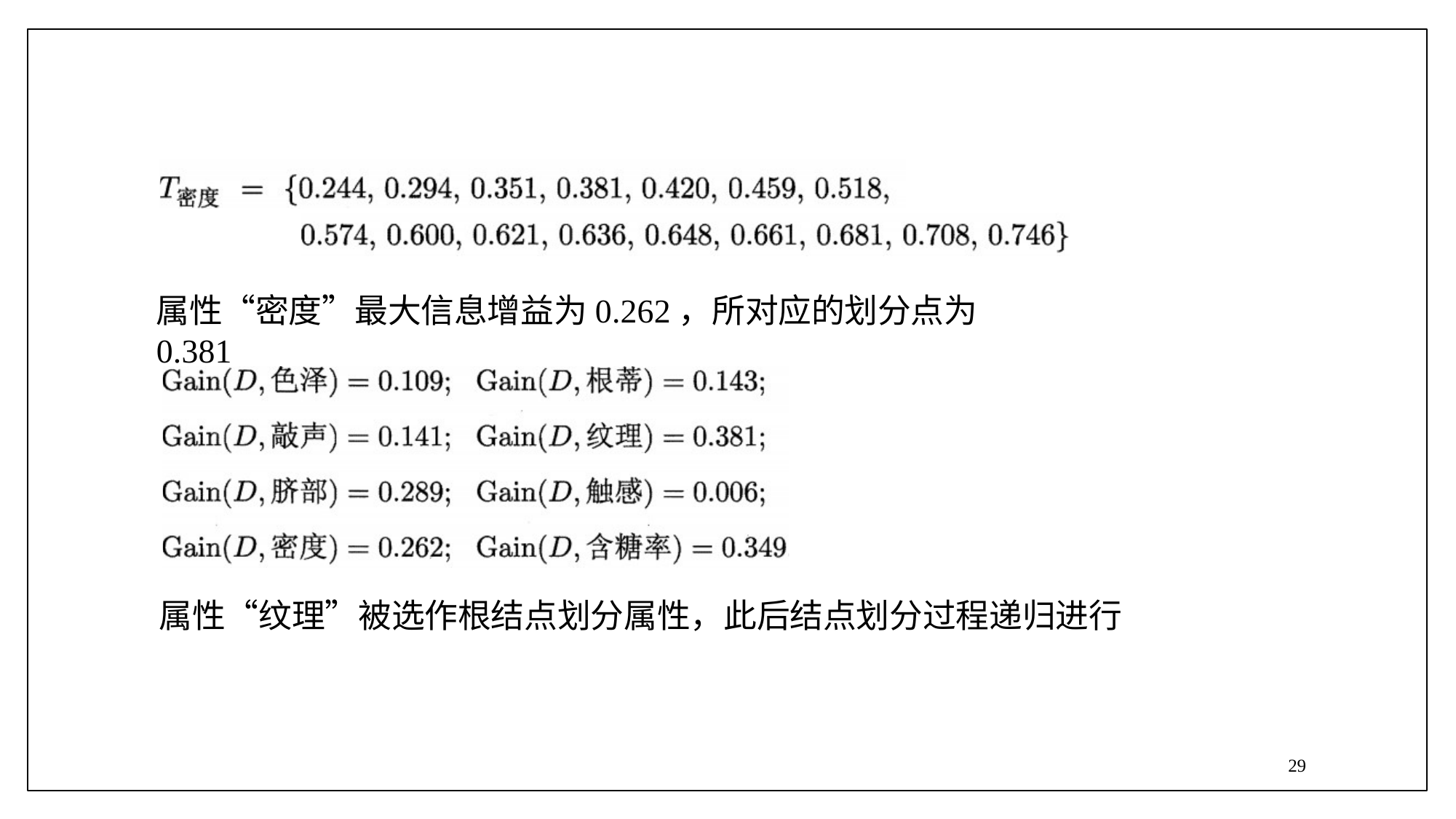

# 属性“密度”最大信息增益为0.262，所对应的划分点为0.381

属性“纹理”被选作根结点划分属性，此后结点划分过程递归进行
29